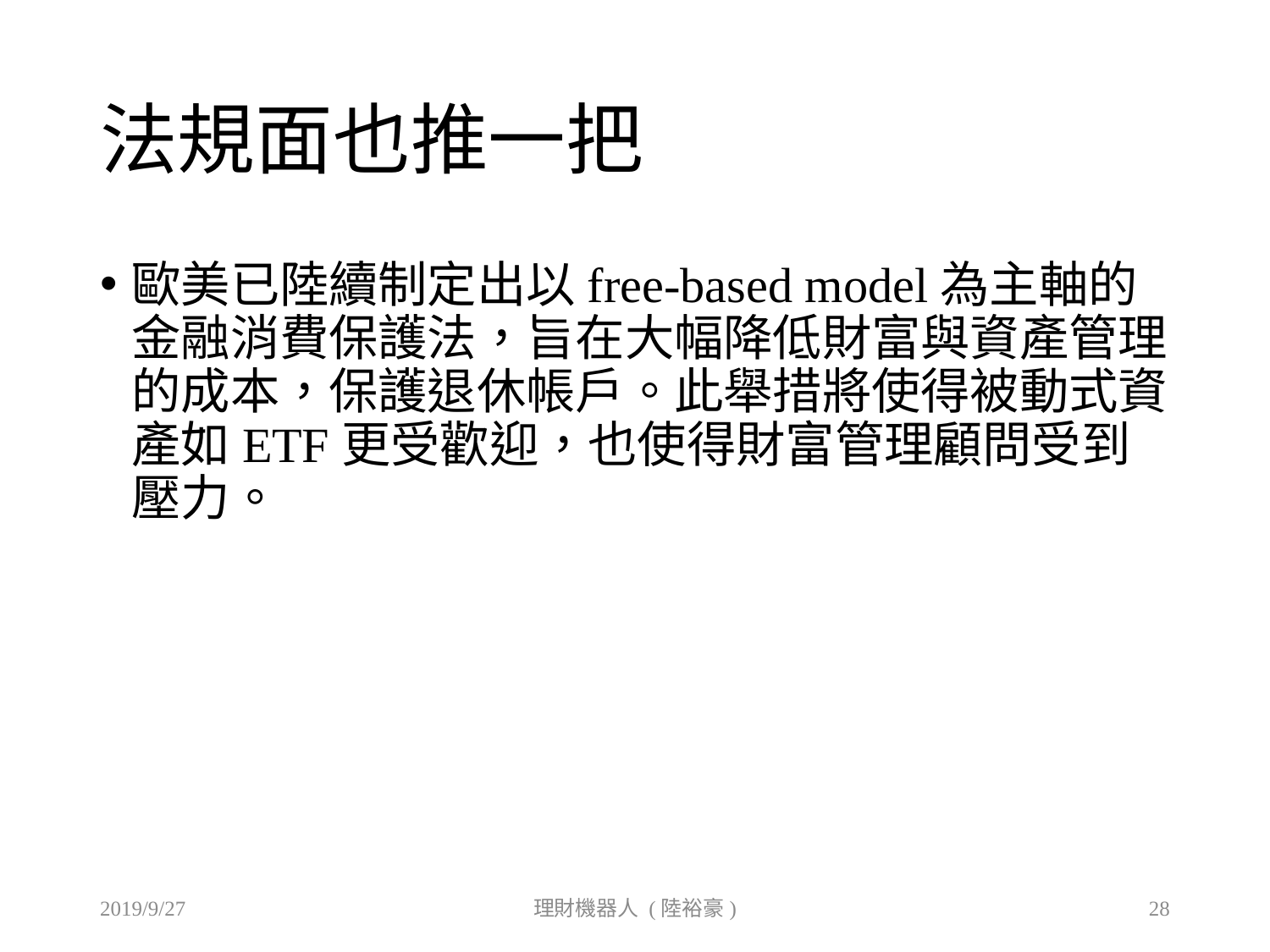

# 法規面也推一把
歐美已陸續制定出以free-based model為主軸的金融消費保護法，旨在大幅降低財富與資產管理的成本，保護退休帳戶。此舉措將使得被動式資產如ETF更受歡迎，也使得財富管理顧問受到壓力。
2019/9/27
理財機器人 (陸裕豪)
28